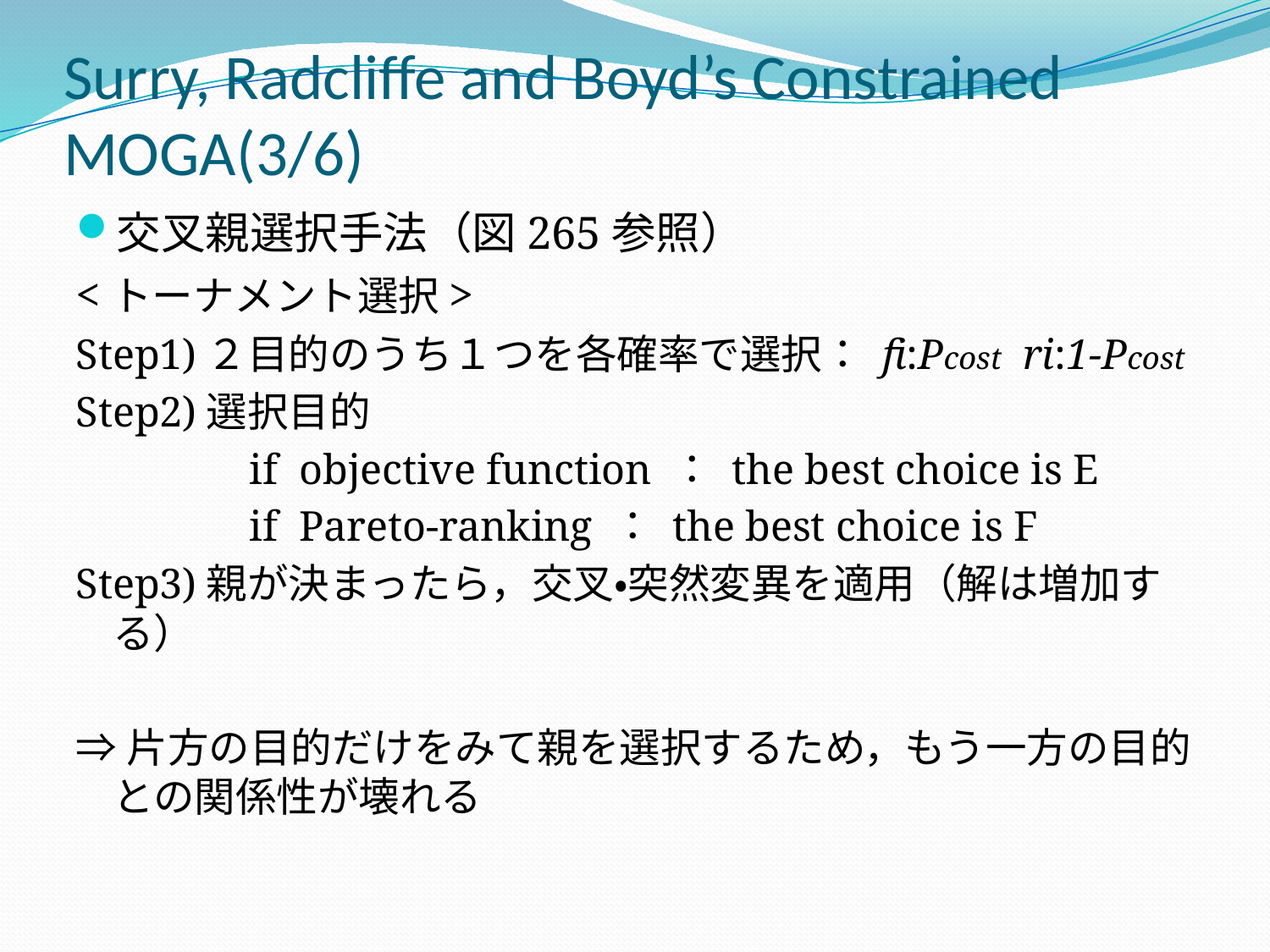

# Surry, Radcliffe and Boyd’s Constrained MOGA(3/6)
交叉親選択手法（図265参照）
<トーナメント選択>
Step1)２目的のうち１つを各確率で選択： fi:Pcost  ri:1-Pcost
Step2)選択目的
　　　　if  objective function ： the best choice is E
　　　　if  Pareto-ranking ： the best choice is F
Step3)親が決まったら，交叉・突然変異を適用（解は増加する）

⇒片方の目的だけをみて親を選択するため，もう一方の目的との関係性が壊れる